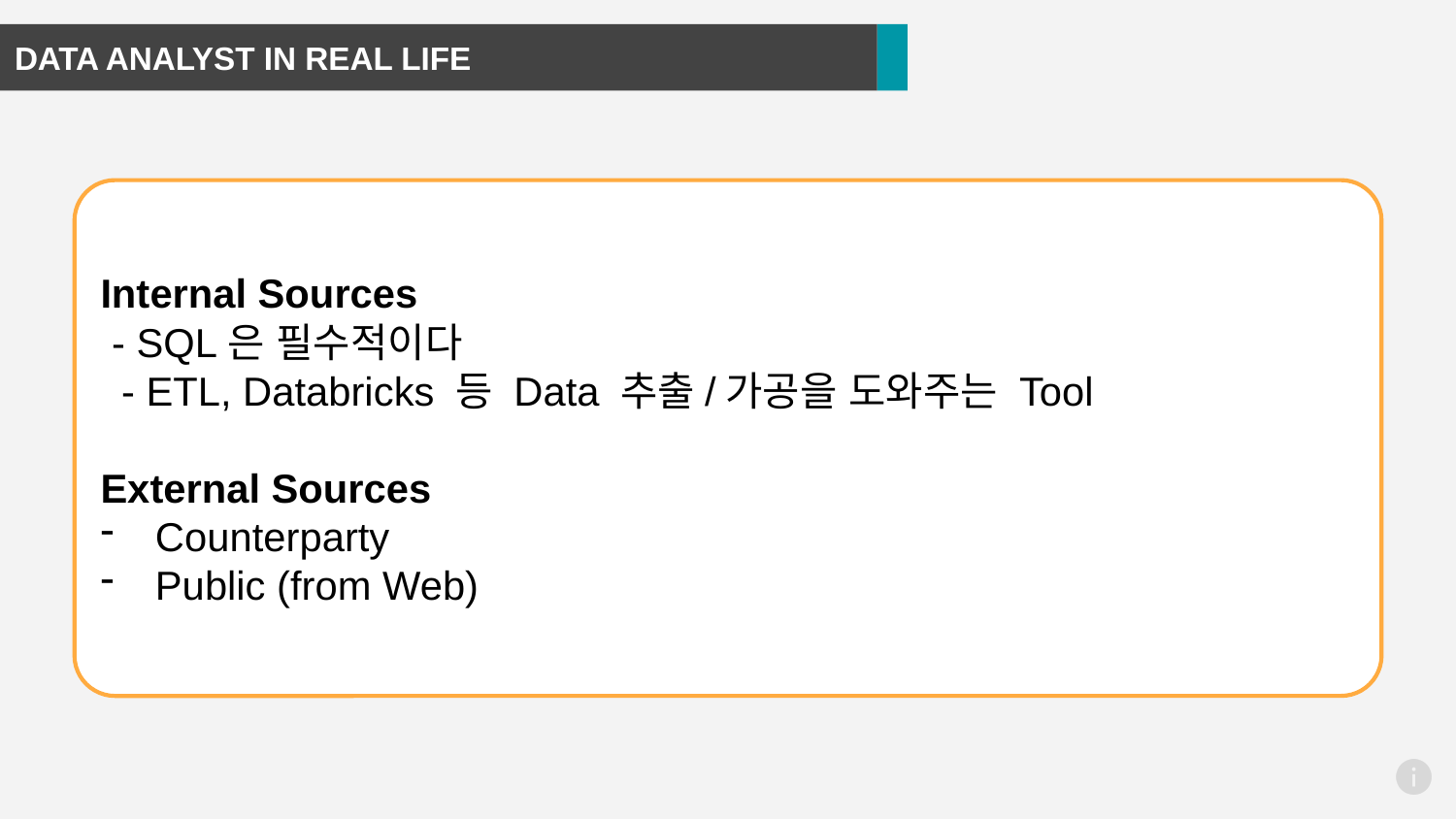

DATA ANALYST IN REAL LIFE

Internal Sources
 - SQL은 필수적이다
 - ETL, Databricks 등 Data 추출/가공을 도와주는 Tool
External Sources
Counterparty
Public (from Web)